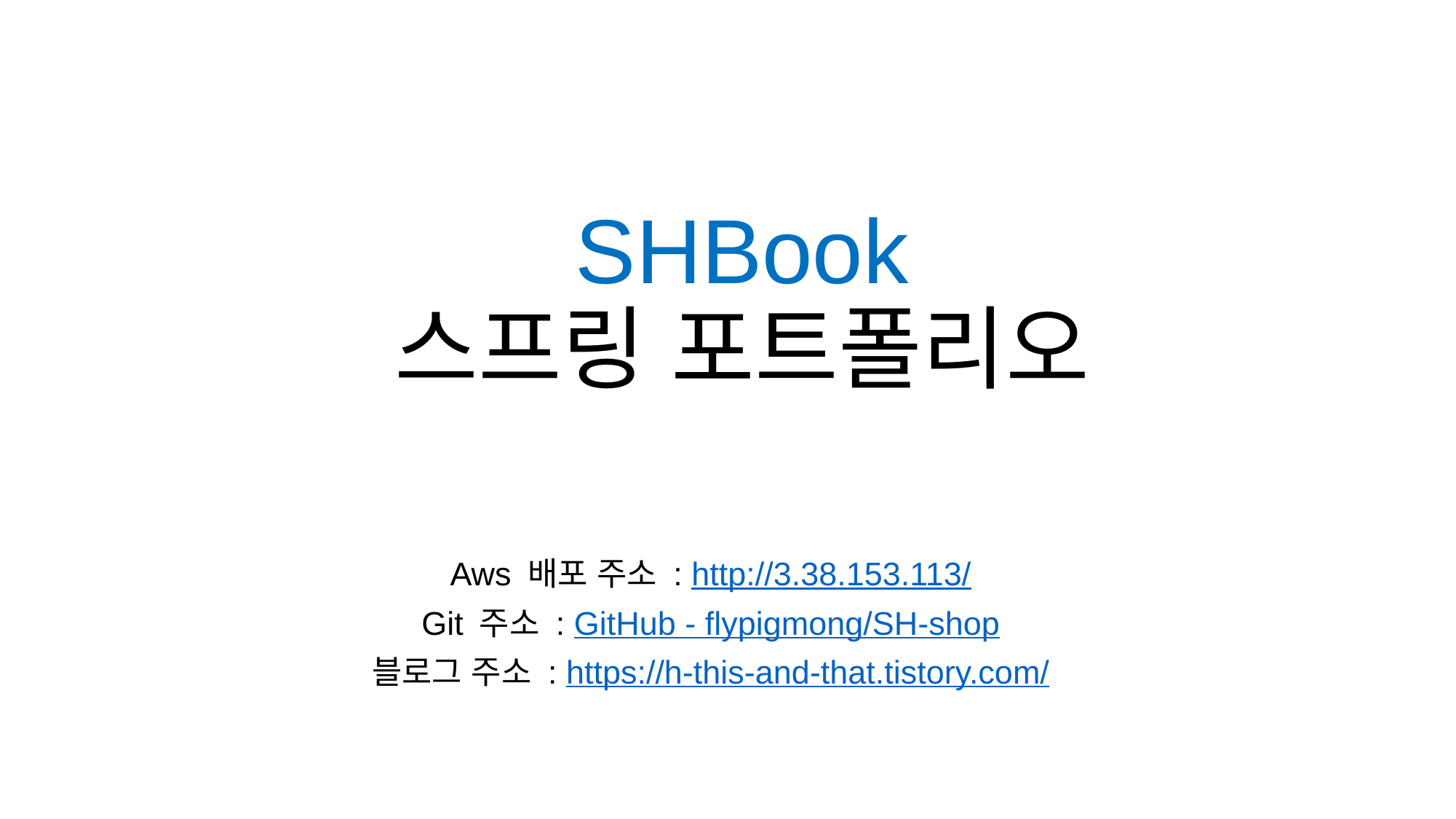

# SHBook 스프링 포트폴리오

Aws 배포 주소 : http://3.38.153.113/
Git 주소 : GitHub - flypigmong/SH-shop
블로그 주소 : https://h-this-and-that.tistory.com/